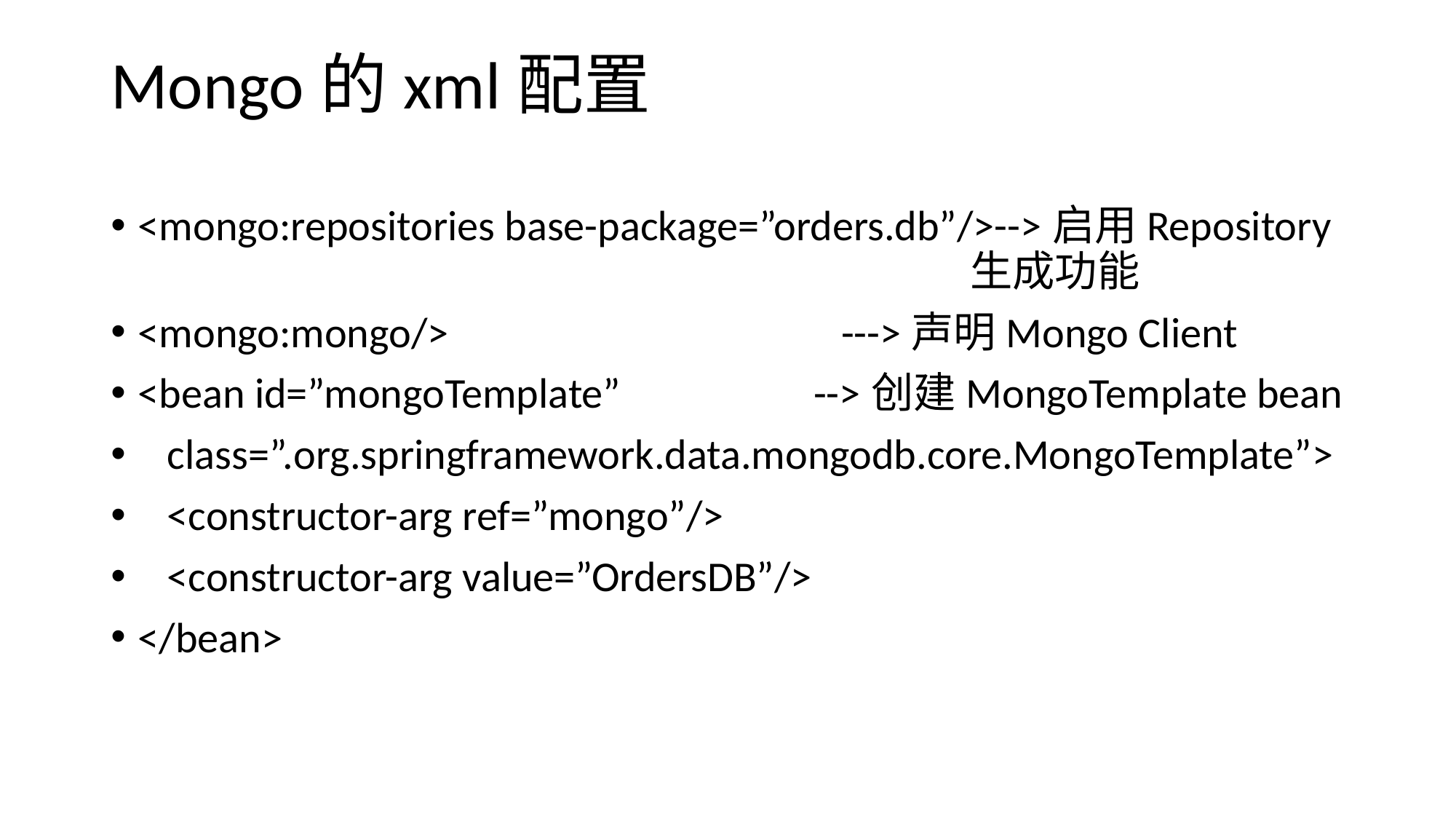

# Mongo的xml配置
<mongo:repositories base-package=”orders.db”/>-->启用Repository								      生成功能
<mongo:mongo/>   			     --->声明Mongo Client
<bean id=”mongoTemplate”                    -->创建MongoTemplate bean
   class=”.org.springframework.data.mongodb.core.MongoTemplate”>
   <constructor-arg ref=”mongo”/>
   <constructor-arg value=”OrdersDB”/>
</bean>